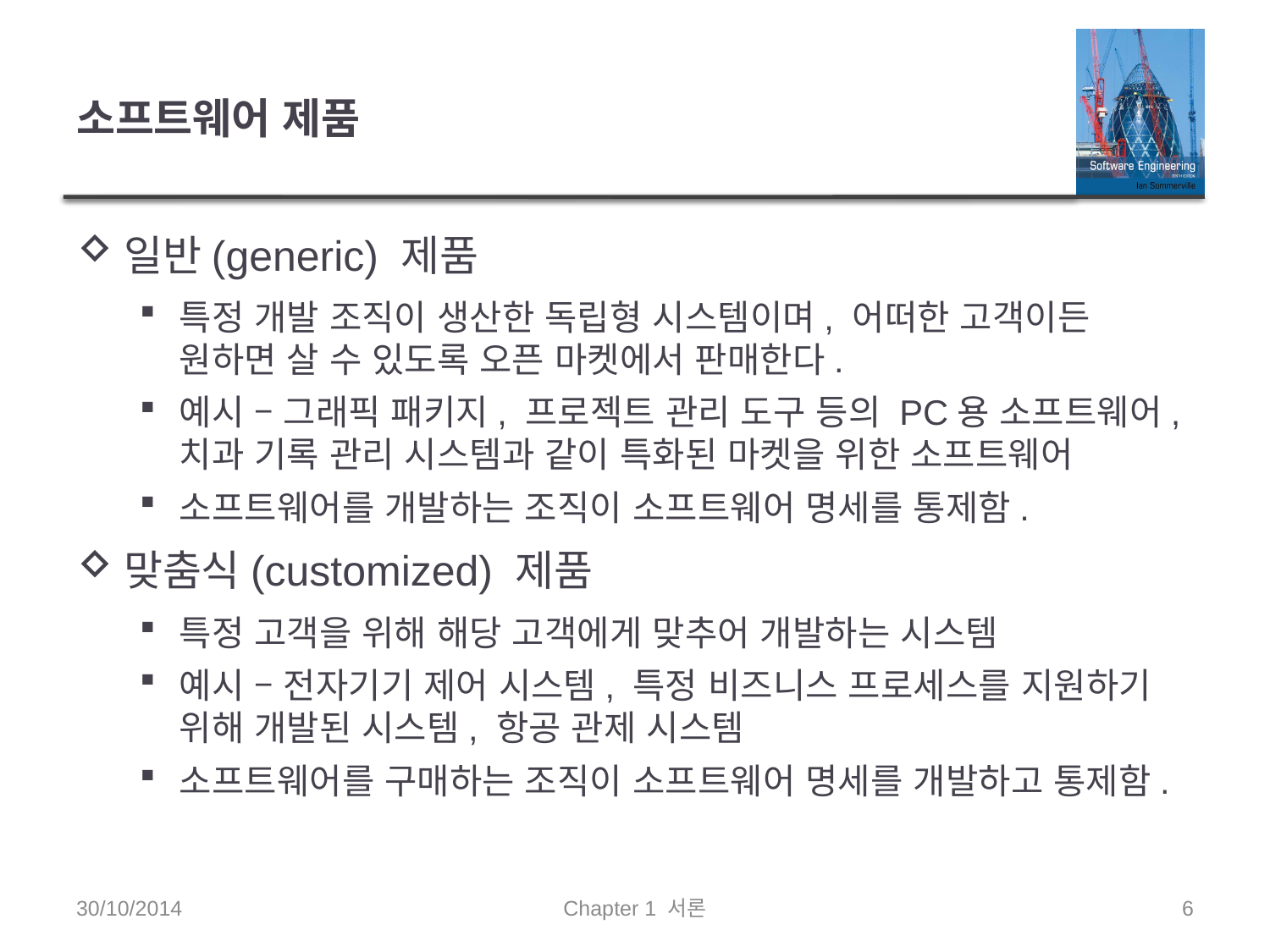

# 소프트웨어 제품
일반(generic) 제품
특정 개발 조직이 생산한 독립형 시스템이며, 어떠한 고객이든 원하면 살 수 있도록 오픈 마켓에서 판매한다.
예시 – 그래픽 패키지, 프로젝트 관리 도구 등의 PC용 소프트웨어, 치과 기록 관리 시스템과 같이 특화된 마켓을 위한 소프트웨어
소프트웨어를 개발하는 조직이 소프트웨어 명세를 통제함.
맞춤식(customized) 제품
특정 고객을 위해 해당 고객에게 맞추어 개발하는 시스템
예시 – 전자기기 제어 시스템, 특정 비즈니스 프로세스를 지원하기 위해 개발된 시스템, 항공 관제 시스템
소프트웨어를 구매하는 조직이 소프트웨어 명세를 개발하고 통제함.
30/10/2014
Chapter 1 서론
6